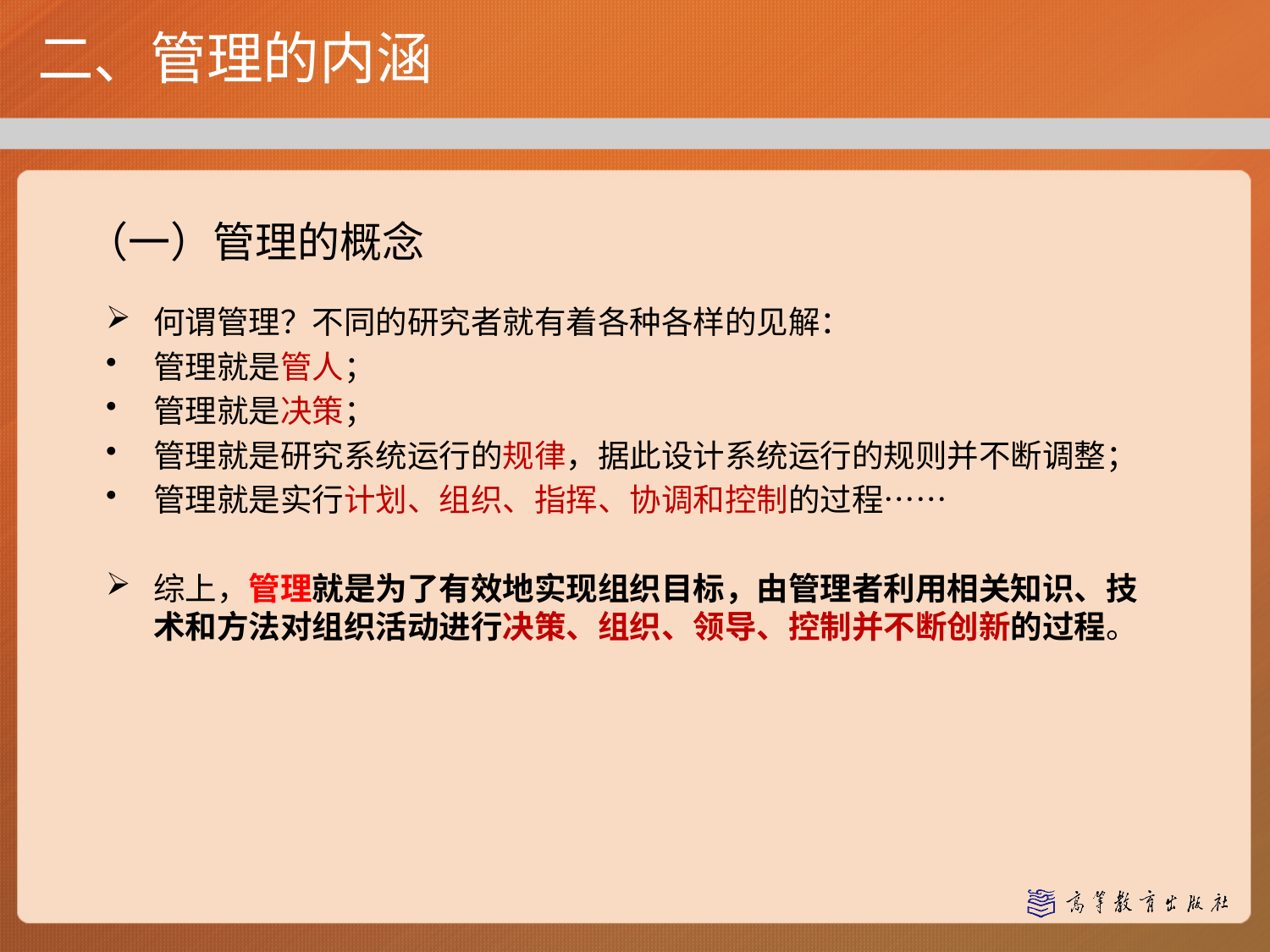

二、管理的内涵
（一）管理的概念
何谓管理？不同的研究者就有着各种各样的见解：
管理就是管人；
管理就是决策；
管理就是研究系统运行的规律，据此设计系统运行的规则并不断调整；
管理就是实行计划、组织、指挥、协调和控制的过程……

综上，管理就是为了有效地实现组织目标，由管理者利用相关知识、技术和方法对组织活动进行决策、组织、领导、控制并不断创新的过程。